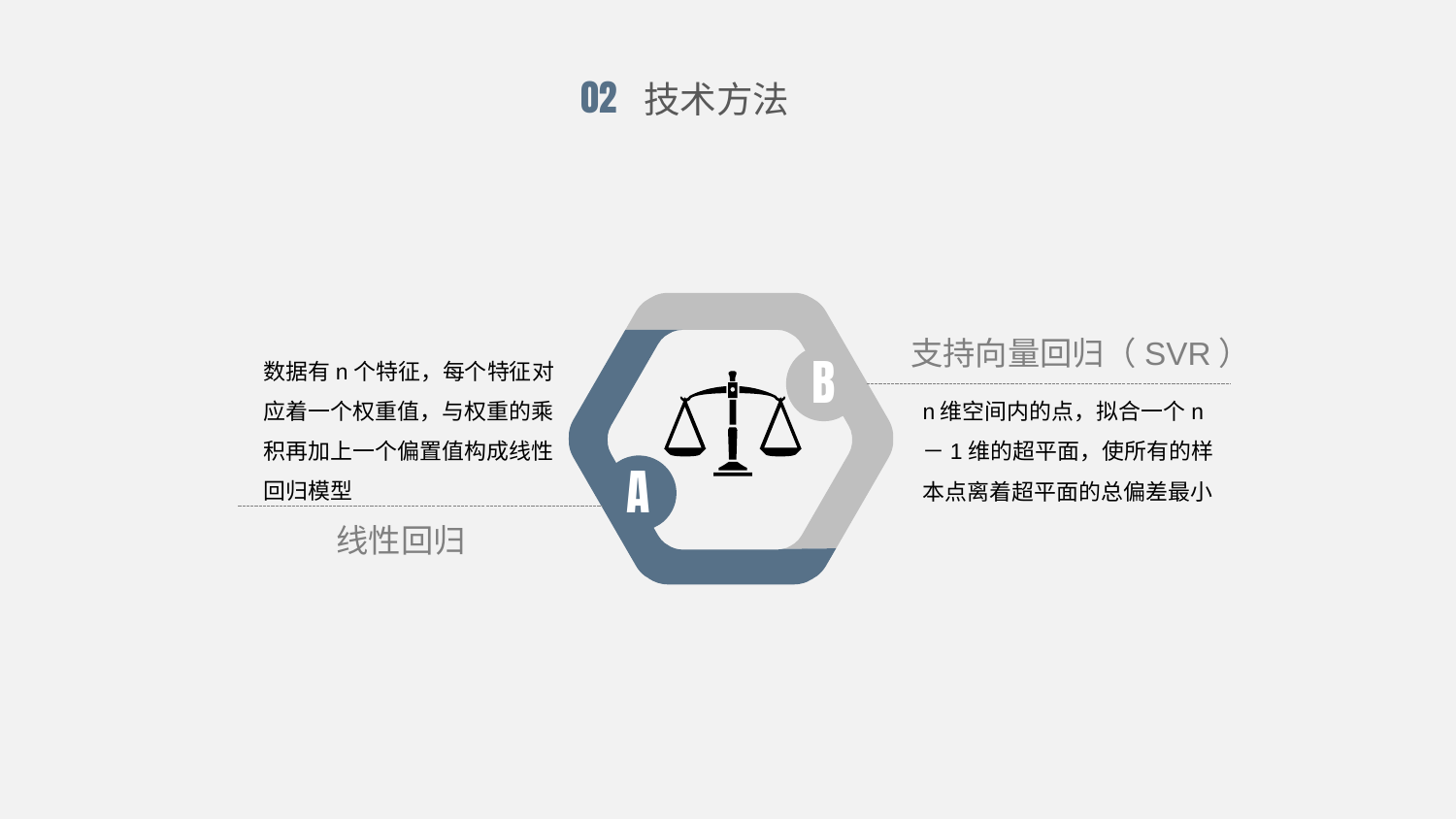

技术方法
02

支持向量回归（SVR）

数据有n个特征，每个特征对应着一个权重值，与权重的乘积再加上一个偏置值构成线性回归模型
B

n维空间内的点，拟合一个n－1维的超平面，使所有的样本点离着超平面的总偏差最小
A
线性回归